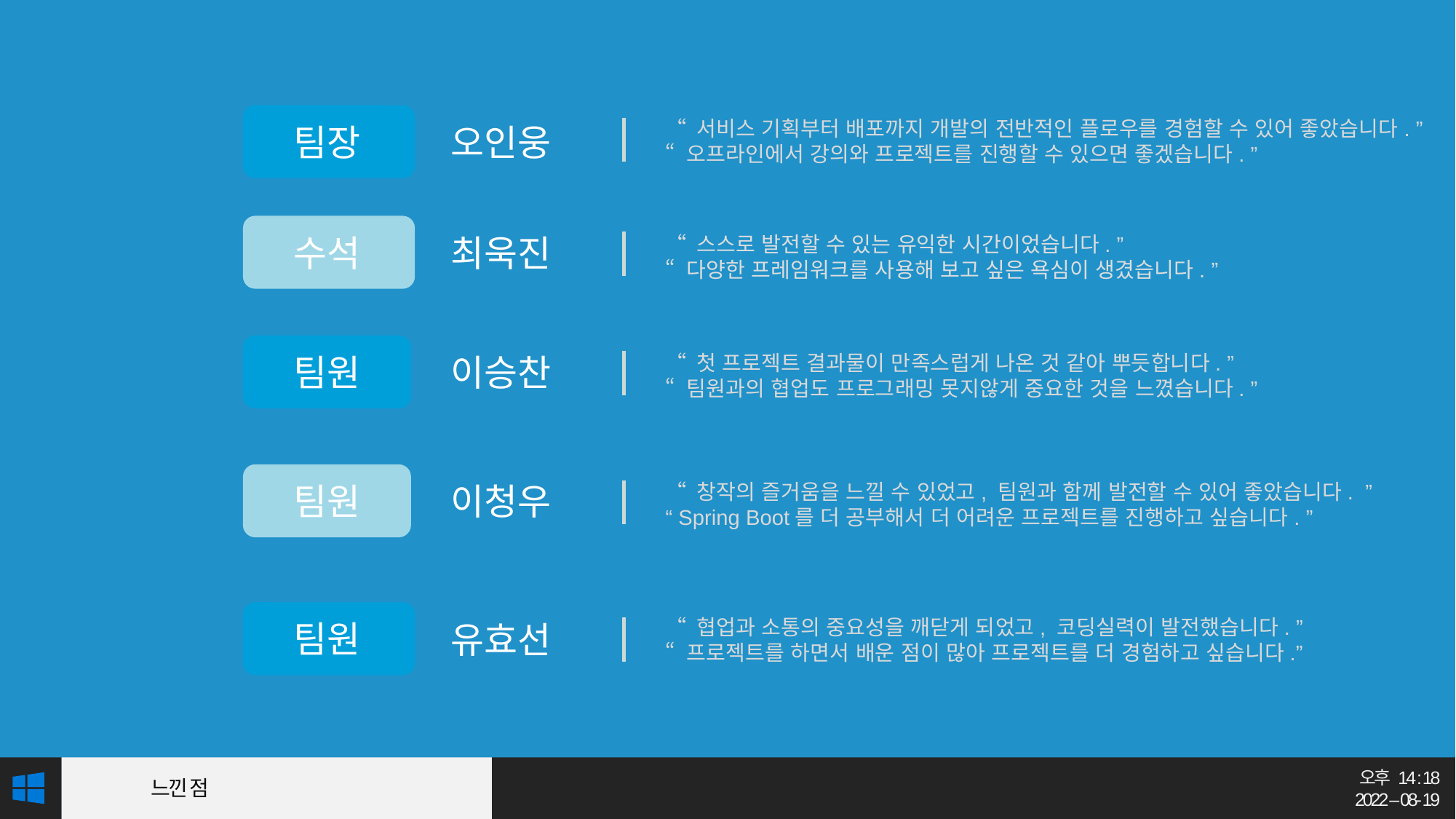

팀장
“ 서비스 기획부터 배포까지 개발의 전반적인 플로우를 경험할 수 있어 좋았습니다. ”
“ 오프라인에서 강의와 프로젝트를 진행할 수 있으면 좋겠습니다. ”
오인웅

수석
최욱진
“ 스스로 발전할 수 있는 유익한 시간이었습니다. ”
“ 다양한 프레임워크를 사용해 보고 싶은 욕심이 생겼습니다. ”

팀원
이승찬
“ 첫 프로젝트 결과물이 만족스럽게 나온 것 같아 뿌듯합니다. ”
“ 팀원과의 협업도 프로그래밍 못지않게 중요한 것을 느꼈습니다. ”

팀원
이청우
“ 창작의 즐거움을 느낄 수 있었고, 팀원과 함께 발전할 수 있어 좋았습니다.  ”
“ Spring Boot를 더 공부해서 더 어려운 프로젝트를 진행하고 싶습니다. ”

팀원
“ 협업과 소통의 중요성을 깨닫게 되었고, 코딩실력이 발전했습니다. ”
“ 프로젝트를 하면서 배운 점이 많아 프로젝트를 더 경험하고 싶습니다.”
유효선

오후 14 : 18
2022 – 08- 19
느낀 점